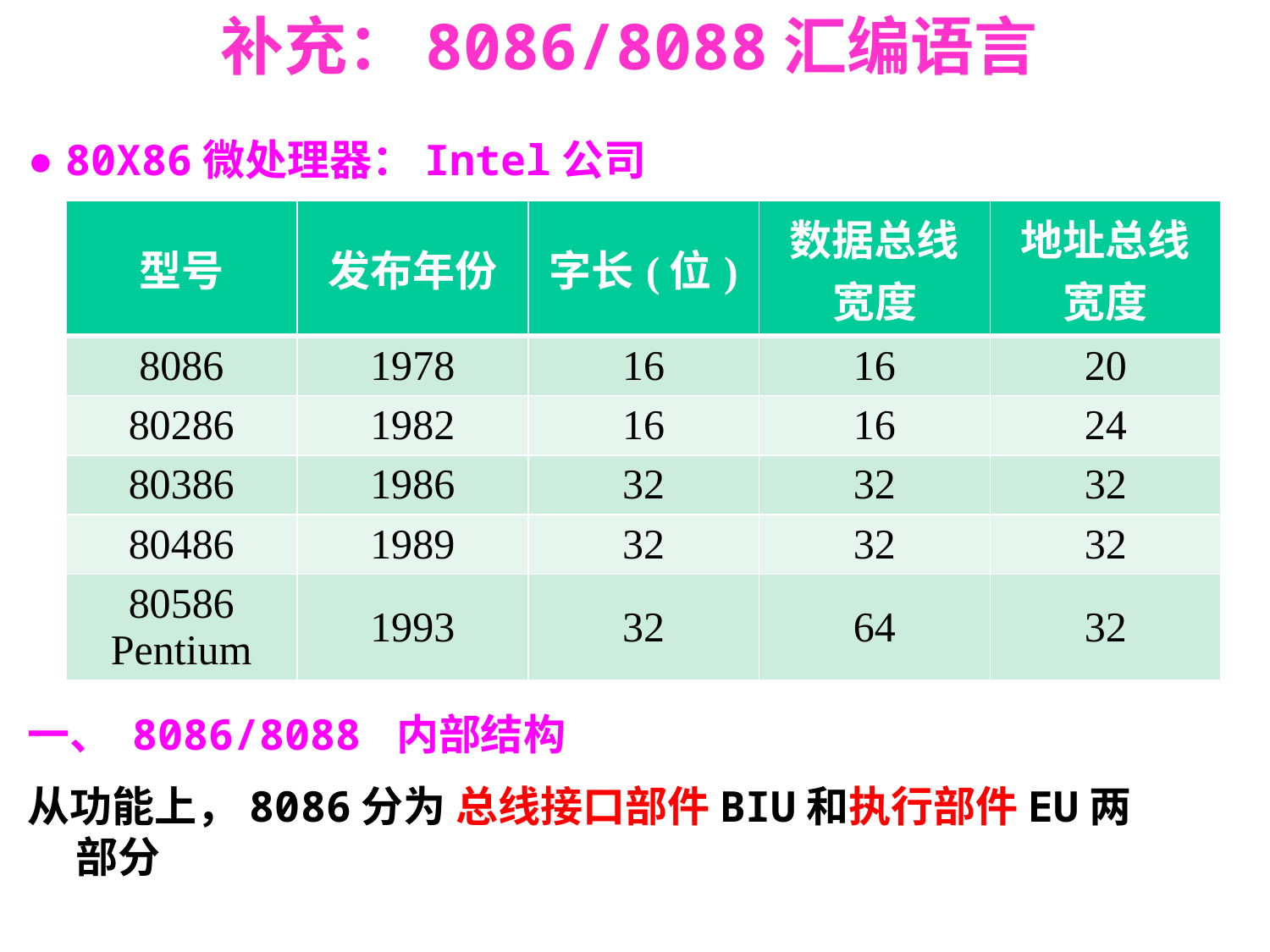

# 补充：8086/8088汇编语言
● 80X86微处理器：Intel公司

一、 8086/8088 内部结构
从功能上，8086分为 总线接口部件BIU和执行部件EU两部分
| 型号 | 发布年份 | 字长(位) | 数据总线宽度 | 地址总线宽度 |
| --- | --- | --- | --- | --- |
| 8086 | 1978 | 16 | 16 | 20 |
| 80286 | 1982 | 16 | 16 | 24 |
| 80386 | 1986 | 32 | 32 | 32 |
| 80486 | 1989 | 32 | 32 | 32 |
| 80586 Pentium | 1993 | 32 | 64 | 32 |